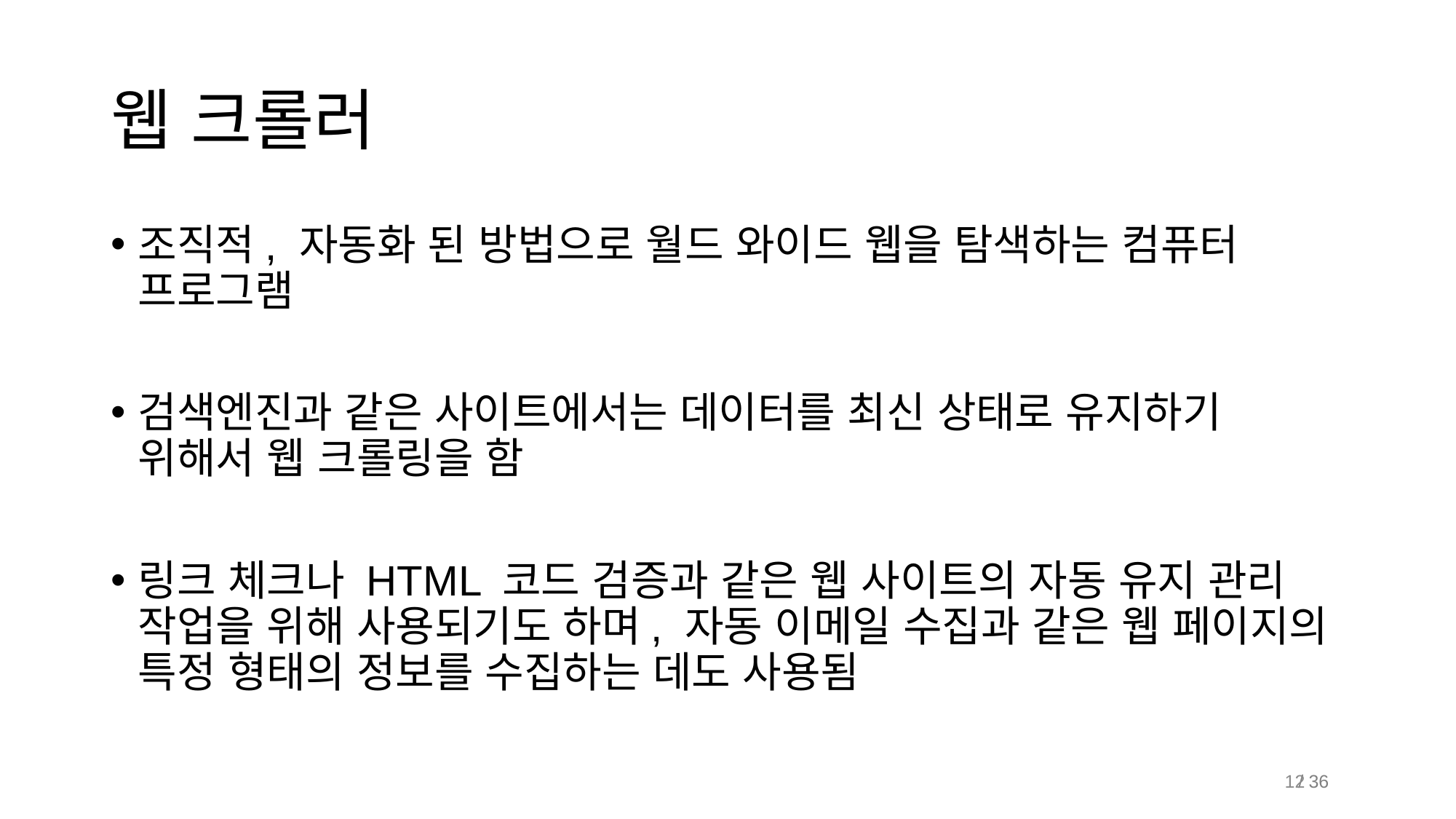

# 웹 크롤러
조직적, 자동화 된 방법으로 월드 와이드 웹을 탐색하는 컴퓨터 프로그램

검색엔진과 같은 사이트에서는 데이터를 최신 상태로 유지하기 위해서 웹 크롤링을 함

링크 체크나 HTML 코드 검증과 같은 웹 사이트의 자동 유지 관리 작업을 위해 사용되기도 하며, 자동 이메일 수집과 같은 웹 페이지의 특정 형태의 정보를 수집하는 데도 사용됨
12